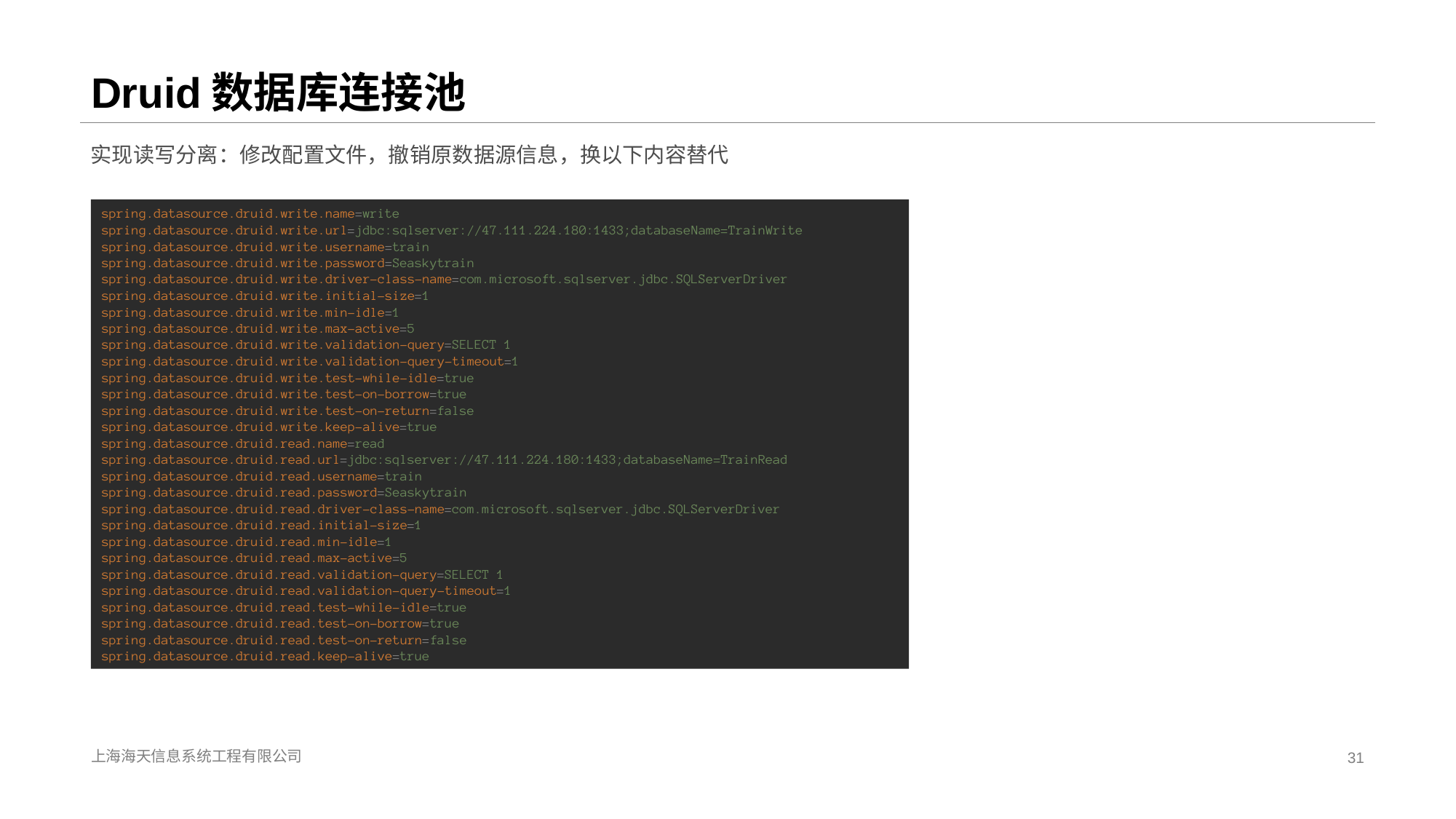

# Druid数据库连接池
实现读写分离：修改配置文件，撤销原数据源信息，换以下内容替代
spring.datasource.druid.write.name=write
spring.datasource.druid.write.url=jdbc:sqlserver://47.111.224.180:1433;databaseName=TrainWrite
spring.datasource.druid.write.username=train
spring.datasource.druid.write.password=Seaskytrain
spring.datasource.druid.write.driver-class-name=com.microsoft.sqlserver.jdbc.SQLServerDriver
spring.datasource.druid.write.initial-size=1
spring.datasource.druid.write.min-idle=1
spring.datasource.druid.write.max-active=5
spring.datasource.druid.write.validation-query=SELECT 1
spring.datasource.druid.write.validation-query-timeout=1
spring.datasource.druid.write.test-while-idle=true
spring.datasource.druid.write.test-on-borrow=true
spring.datasource.druid.write.test-on-return=false
spring.datasource.druid.write.keep-alive=true
spring.datasource.druid.read.name=read
spring.datasource.druid.read.url=jdbc:sqlserver://47.111.224.180:1433;databaseName=TrainRead
spring.datasource.druid.read.username=train
spring.datasource.druid.read.password=Seaskytrain
spring.datasource.druid.read.driver-class-name=com.microsoft.sqlserver.jdbc.SQLServerDriver
spring.datasource.druid.read.initial-size=1
spring.datasource.druid.read.min-idle=1
spring.datasource.druid.read.max-active=5
spring.datasource.druid.read.validation-query=SELECT 1
spring.datasource.druid.read.validation-query-timeout=1
spring.datasource.druid.read.test-while-idle=true
spring.datasource.druid.read.test-on-borrow=true
spring.datasource.druid.read.test-on-return=false
spring.datasource.druid.read.keep-alive=true
上海海天信息系统工程有限公司
31